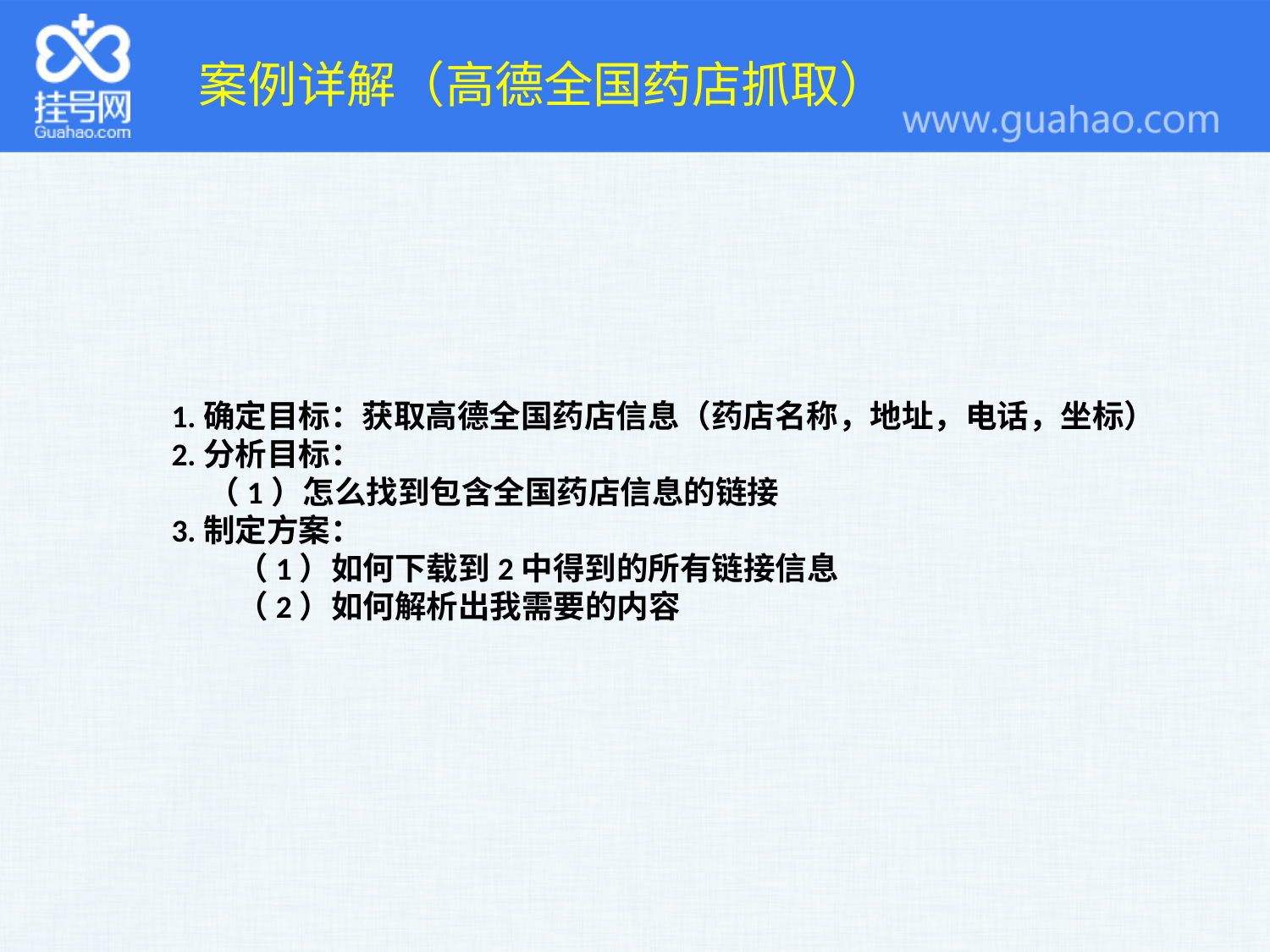

案例详解（高德全国药店抓取）
1.确定目标：获取高德全国药店信息（药店名称，地址，电话，坐标）
2.分析目标：
    （1）怎么找到包含全国药店信息的链接
3.制定方案：
        （1）如何下载到2中得到的所有链接信息
        （2）如何解析出我需要的内容